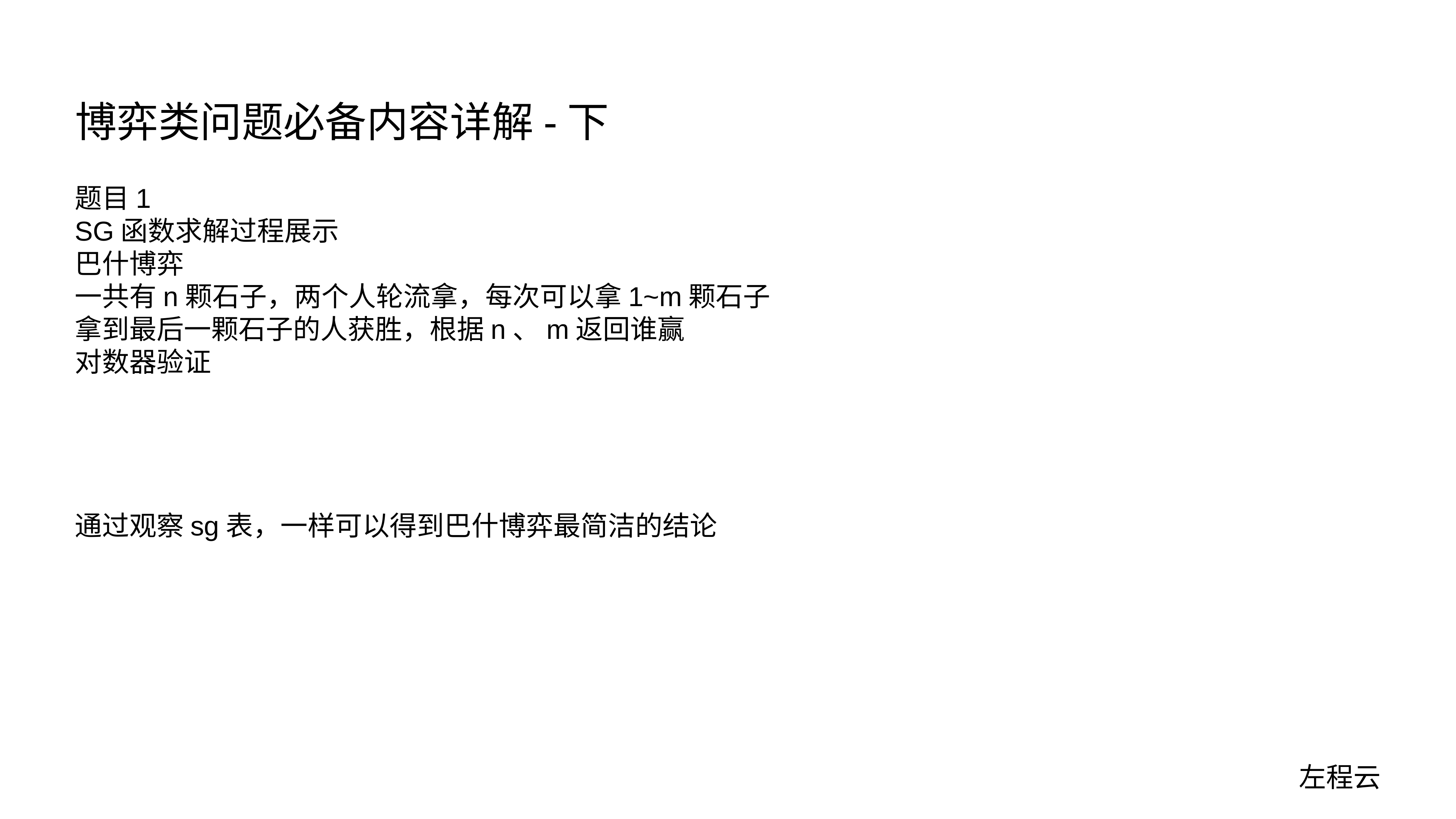

# 博弈类问题必备内容详解-下
题目1
SG函数求解过程展示
巴什博弈
一共有n颗石子，两个人轮流拿，每次可以拿1~m颗石子
拿到最后一颗石子的人获胜，根据n、m返回谁赢
对数器验证

通过观察sg表，一样可以得到巴什博弈最简洁的结论
左程云